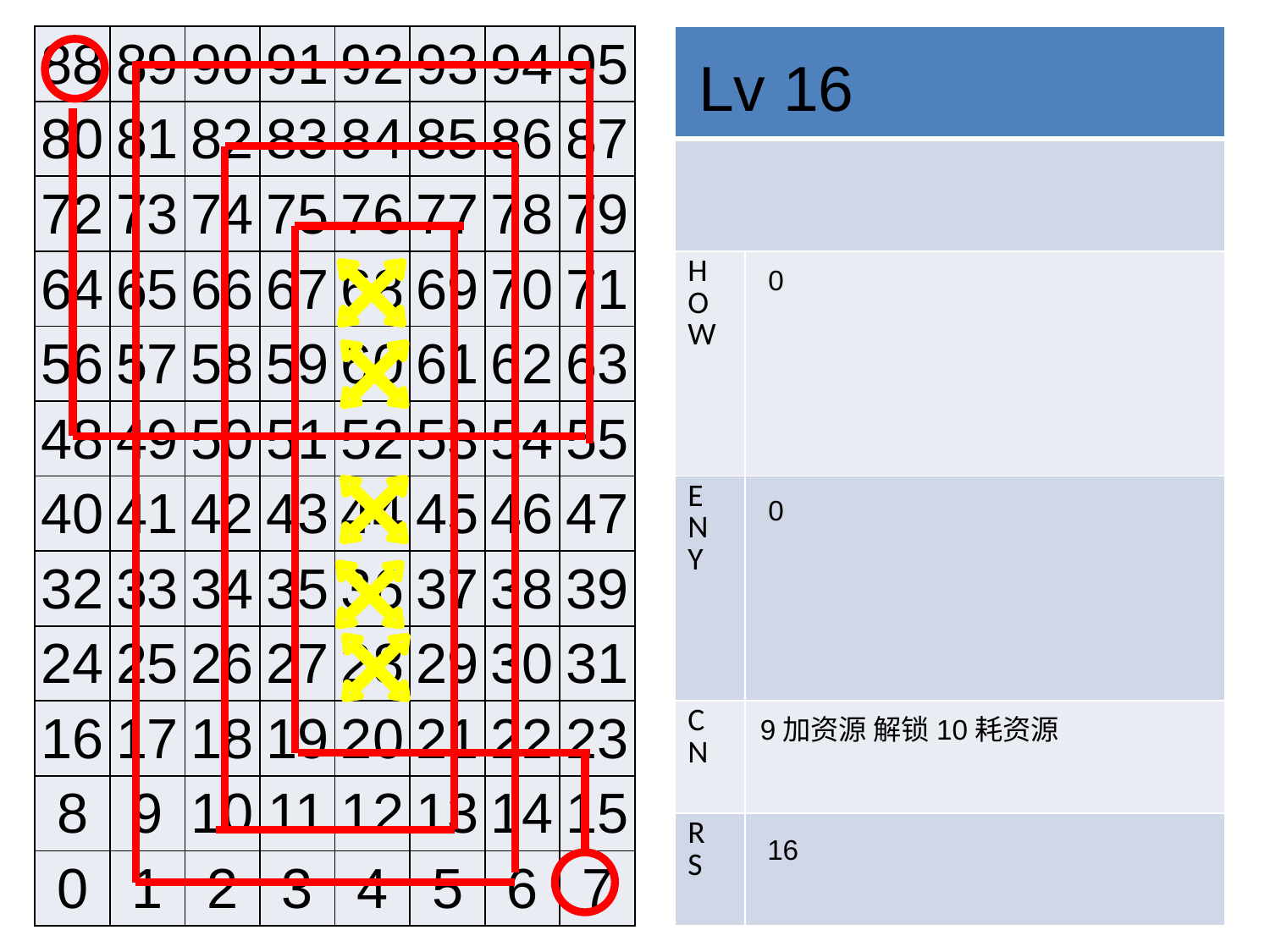

Lv 16

0

0

9加资源 解锁10耗资源
16